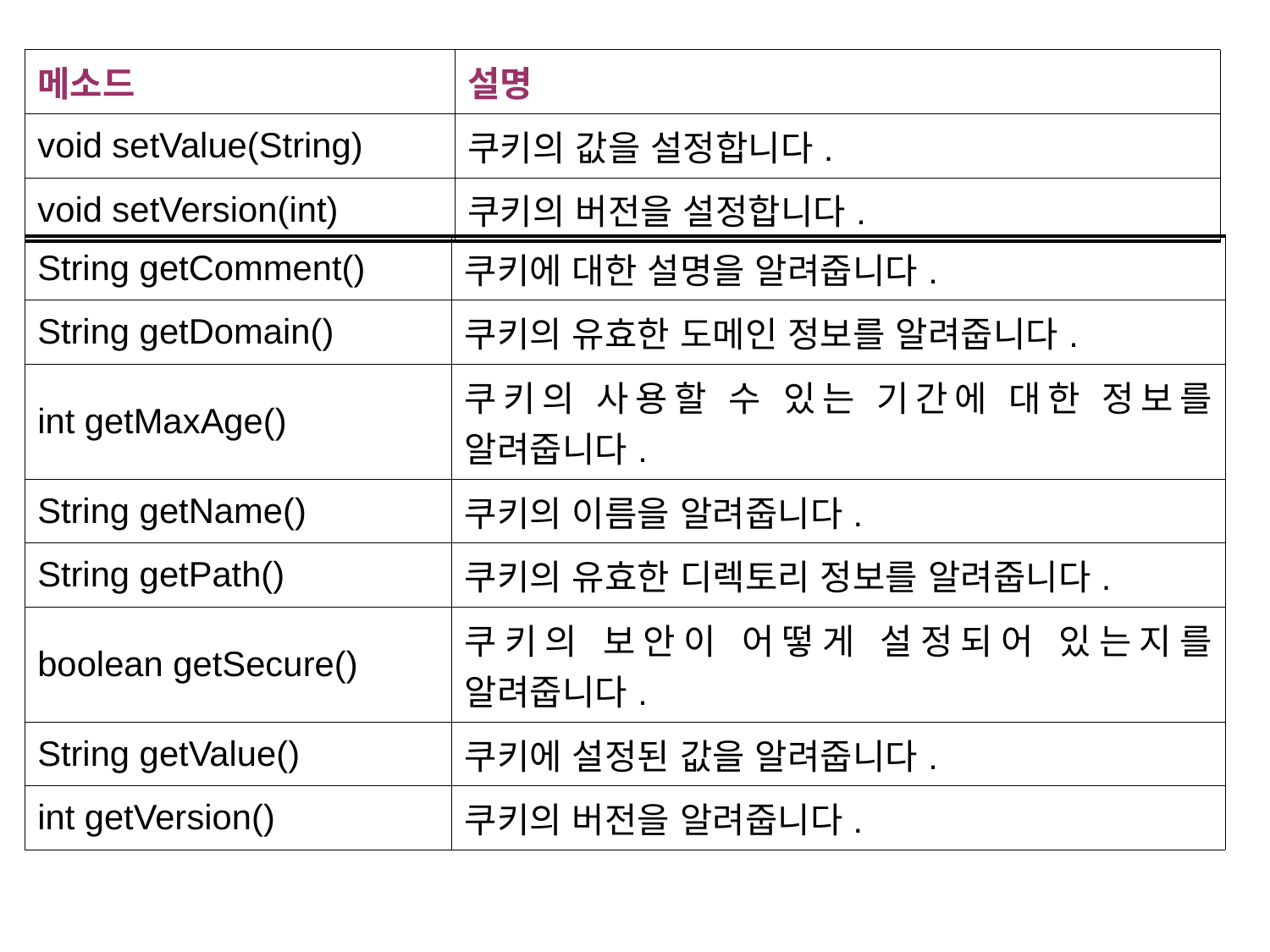

| 메소드 | 설명 |
| --- | --- |
| void setValue(String) | 쿠키의 값을 설정합니다. |
| void setVersion(int) | 쿠키의 버전을 설정합니다. |
| String getComment() | 쿠키에 대한 설명을 알려줍니다. |
| --- | --- |
| String getDomain() | 쿠키의 유효한 도메인 정보를 알려줍니다. |
| int getMaxAge() | 쿠키의 사용할 수 있는 기간에 대한 정보를 알려줍니다. |
| String getName() | 쿠키의 이름을 알려줍니다. |
| String getPath() | 쿠키의 유효한 디렉토리 정보를 알려줍니다. |
| boolean getSecure() | 쿠키의 보안이 어떻게 설정되어 있는지를 알려줍니다. |
| String getValue() | 쿠키에 설정된 값을 알려줍니다. |
| int getVersion() | 쿠키의 버전을 알려줍니다. |